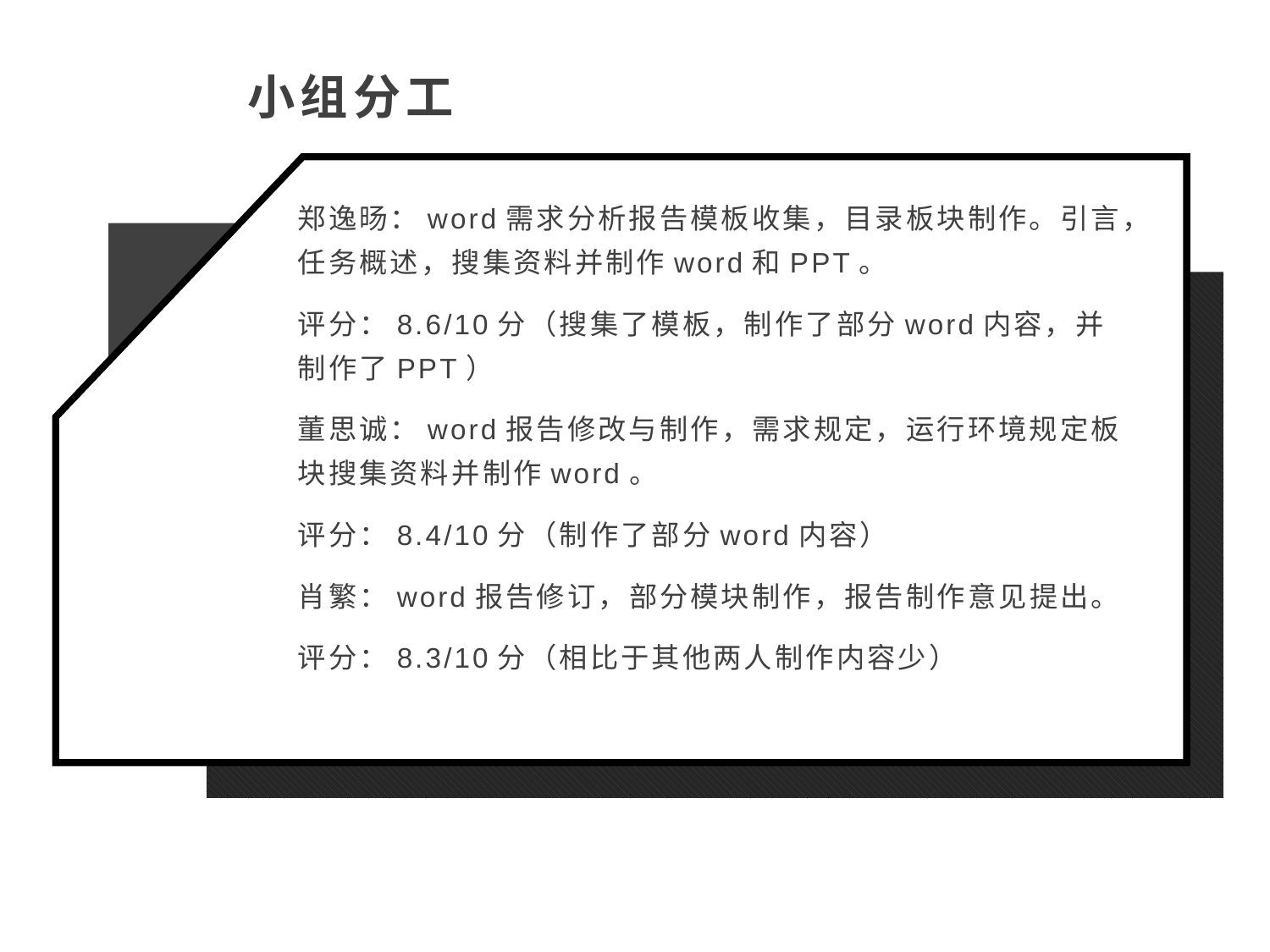

小组分工

郑逸旸：word需求分析报告模板收集，目录板块制作。引言，任务概述，搜集资料并制作word和PPT。
评分：8.6/10分（搜集了模板，制作了部分word内容，并制作了PPT）
董思诚：word报告修改与制作，需求规定，运行环境规定板块搜集资料并制作word。
评分：8.4/10分（制作了部分word内容）
肖繁：word报告修订，部分模块制作，报告制作意见提出。
评分：8.3/10分（相比于其他两人制作内容少）